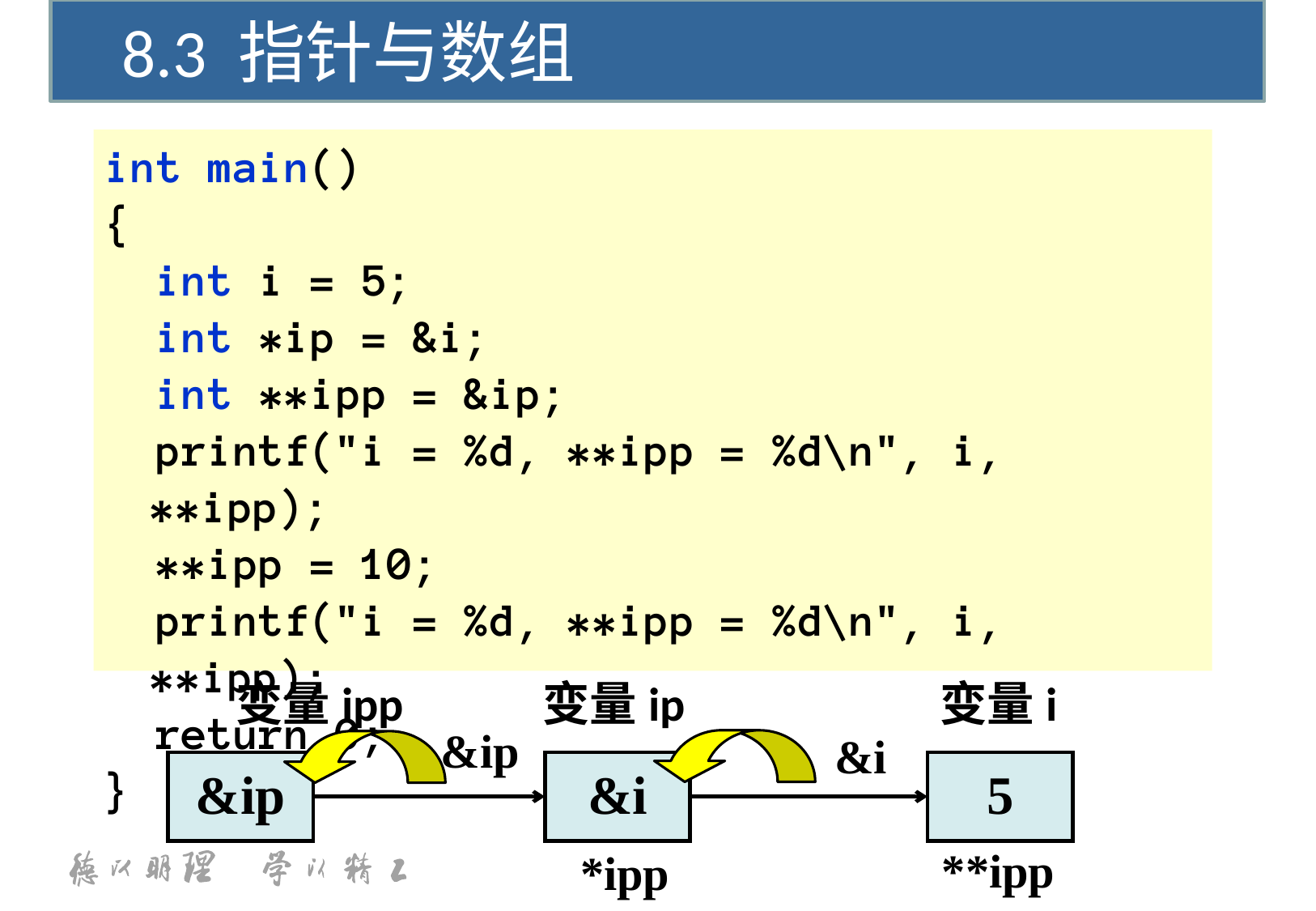

8.3 指针与数组
int main()
{
  int i = 5;
  int *ip = &i;
  int **ipp = &ip;
  printf("i = %d, **ipp = %d\n", i, **ipp);
  **ipp = 10;
  printf("i = %d, **ipp = %d\n", i, **ipp);
  return 0;
}

变量ipp
变量ip
变量i
&ip
&i
&ip
&i
5
**ipp
*ipp
84